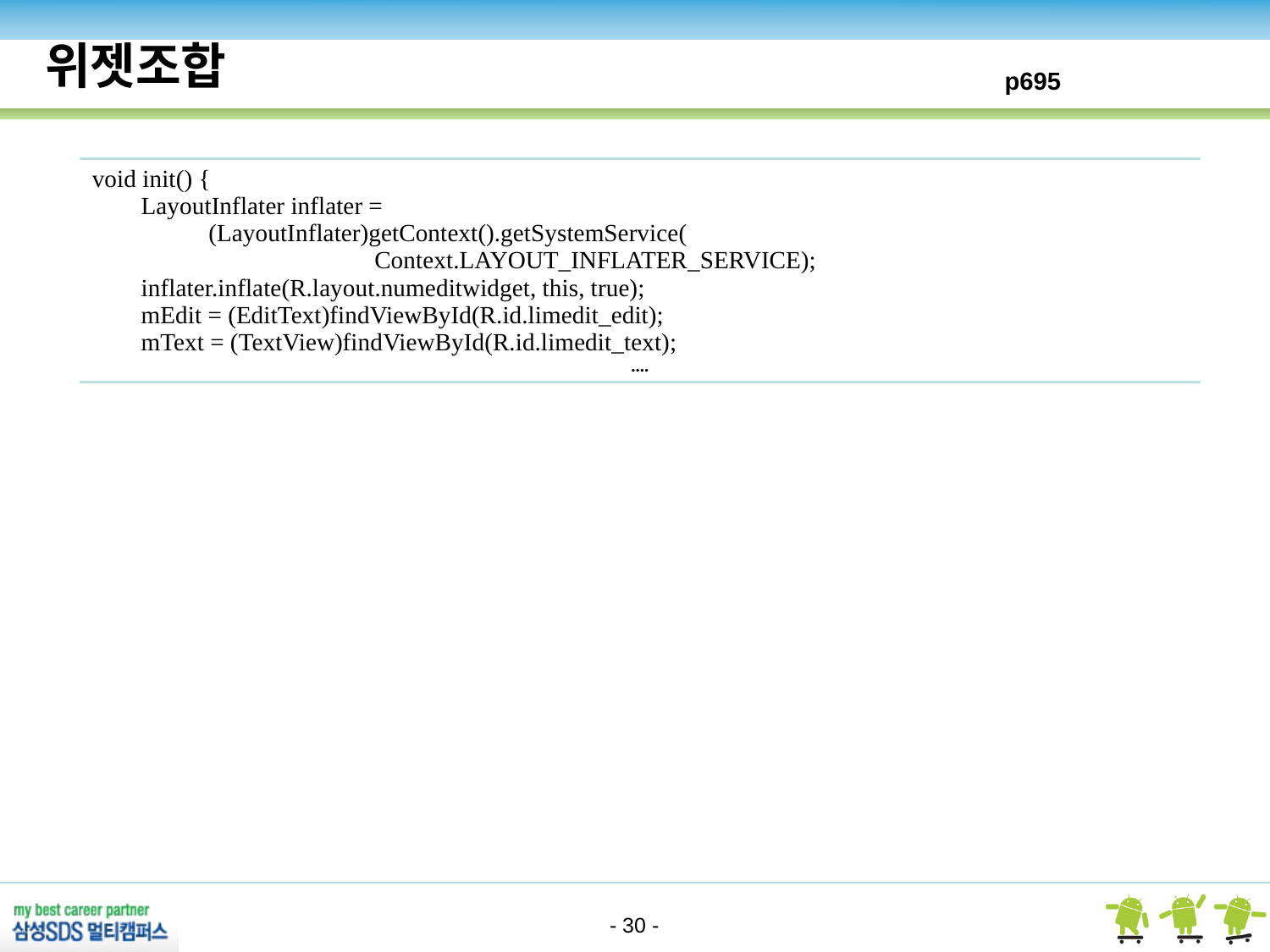

위젯조합
p695
| void init() { LayoutInflater inflater = (LayoutInflater)getContext().getSystemService( Context.LAYOUT\_INFLATER\_SERVICE); inflater.inflate(R.layout.numeditwidget, this, true); mEdit = (EditText)findViewById(R.id.limedit\_edit); mText = (TextView)findViewById(R.id.limedit\_text); .... |
| --- |
- 30 -